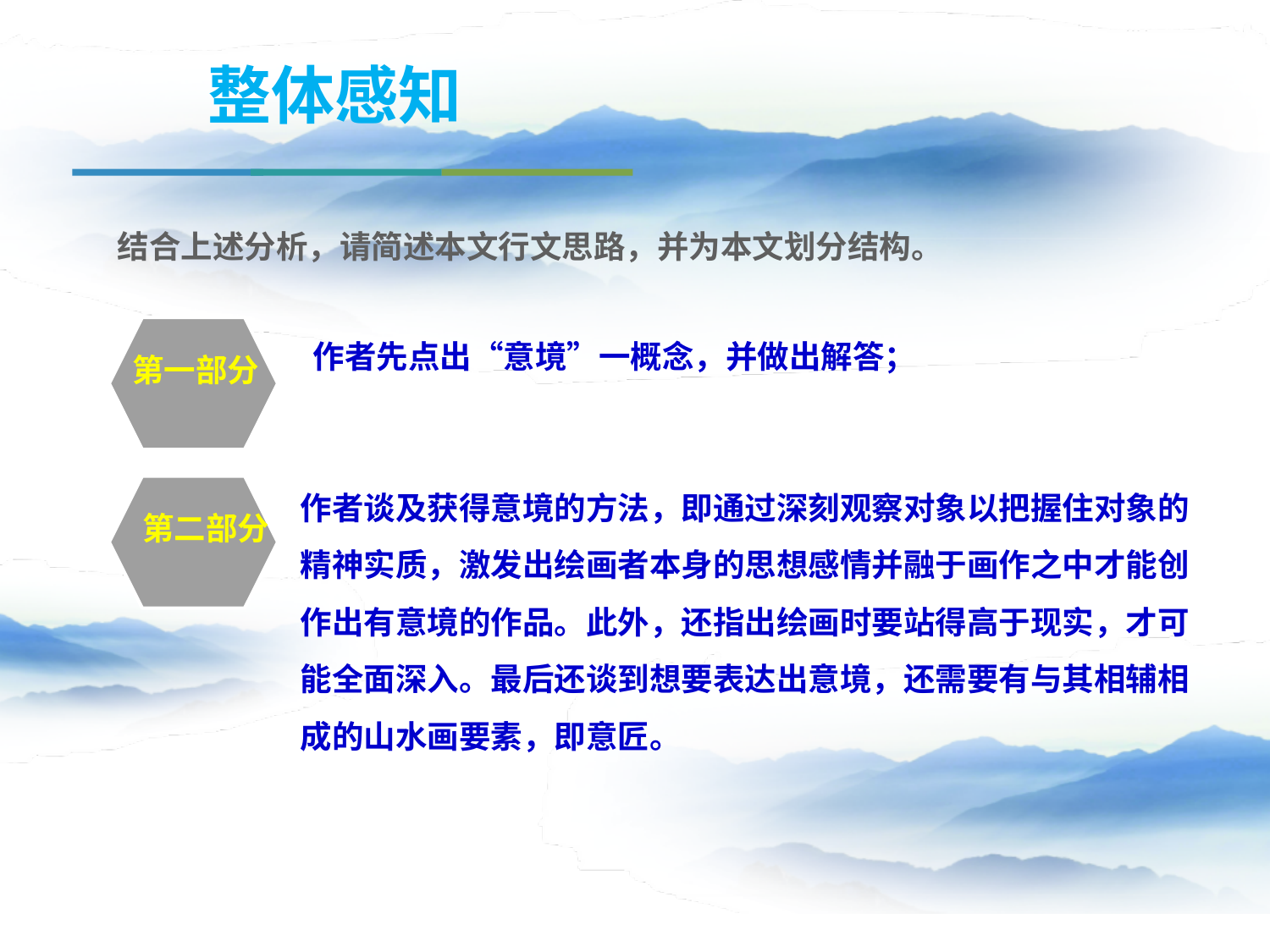

整体感知

结合上述分析，请简述本文行文思路，并为本文划分结构。

第一部分
作者先点出“意境”一概念，并做出解答；
作者谈及获得意境的方法，即通过深刻观察对象以把握住对象的精神实质，激发出绘画者本身的思想感情并融于画作之中才能创作出有意境的作品。此外，还指出绘画时要站得高于现实，才可能全面深入。最后还谈到想要表达出意境，还需要有与其相辅相成的山水画要素，即意匠。

第二部分